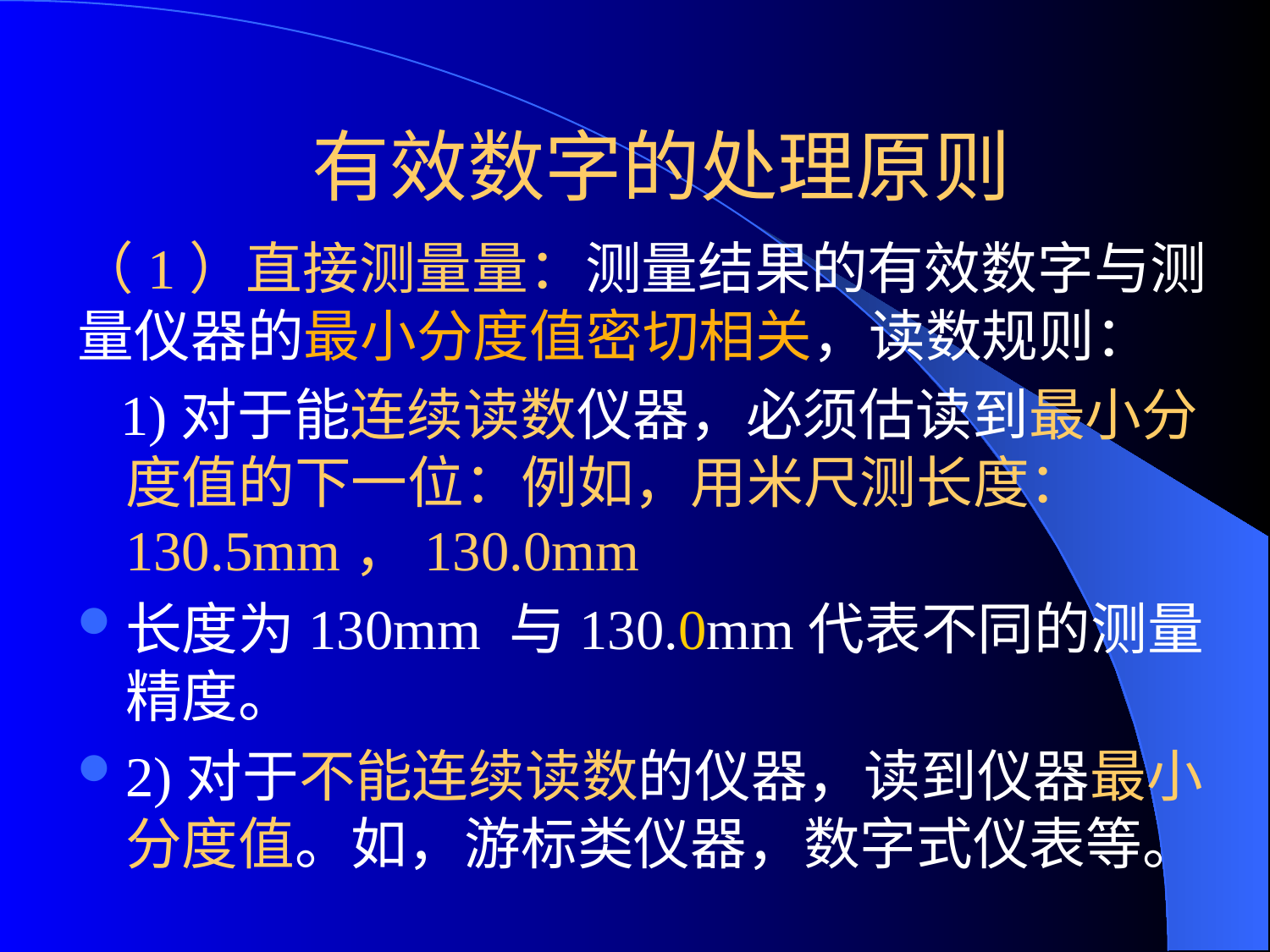

有效数字的处理原则
（1）直接测量量：测量结果的有效数字与测量仪器的最小分度值密切相关，读数规则：
   1)对于能连续读数仪器，必须估读到最小分度值的下一位：例如，用米尺测长度：130.5mm，130.0mm
长度为130mm 与130.0mm代表不同的测量精度。
2)对于不能连续读数的仪器，读到仪器最小分度值。如，游标类仪器，数字式仪表等。